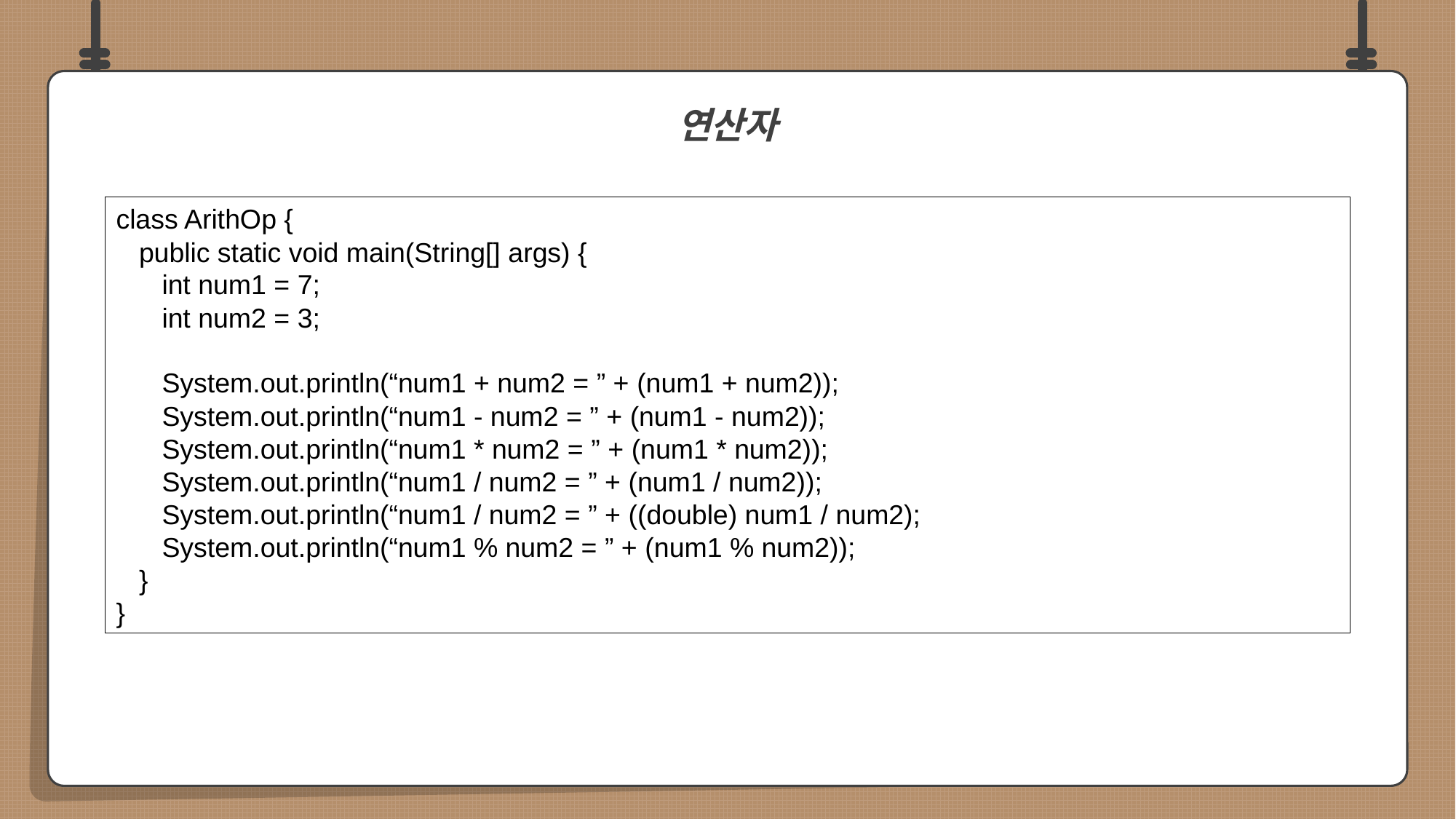

연산자

class ArithOp {
   public static void main(String[] args) {
      int num1 = 7;
      int num2 = 3;

      System.out.println(“num1 + num2 = ” + (num1 + num2));
      System.out.println(“num1 - num2 = ” + (num1 - num2));
      System.out.println(“num1 * num2 = ” + (num1 * num2));
      System.out.println(“num1 / num2 = ” + (num1 / num2));
      System.out.println(“num1 / num2 = ” + ((double) num1 / num2);
      System.out.println(“num1 % num2 = ” + (num1 % num2));
   }
}